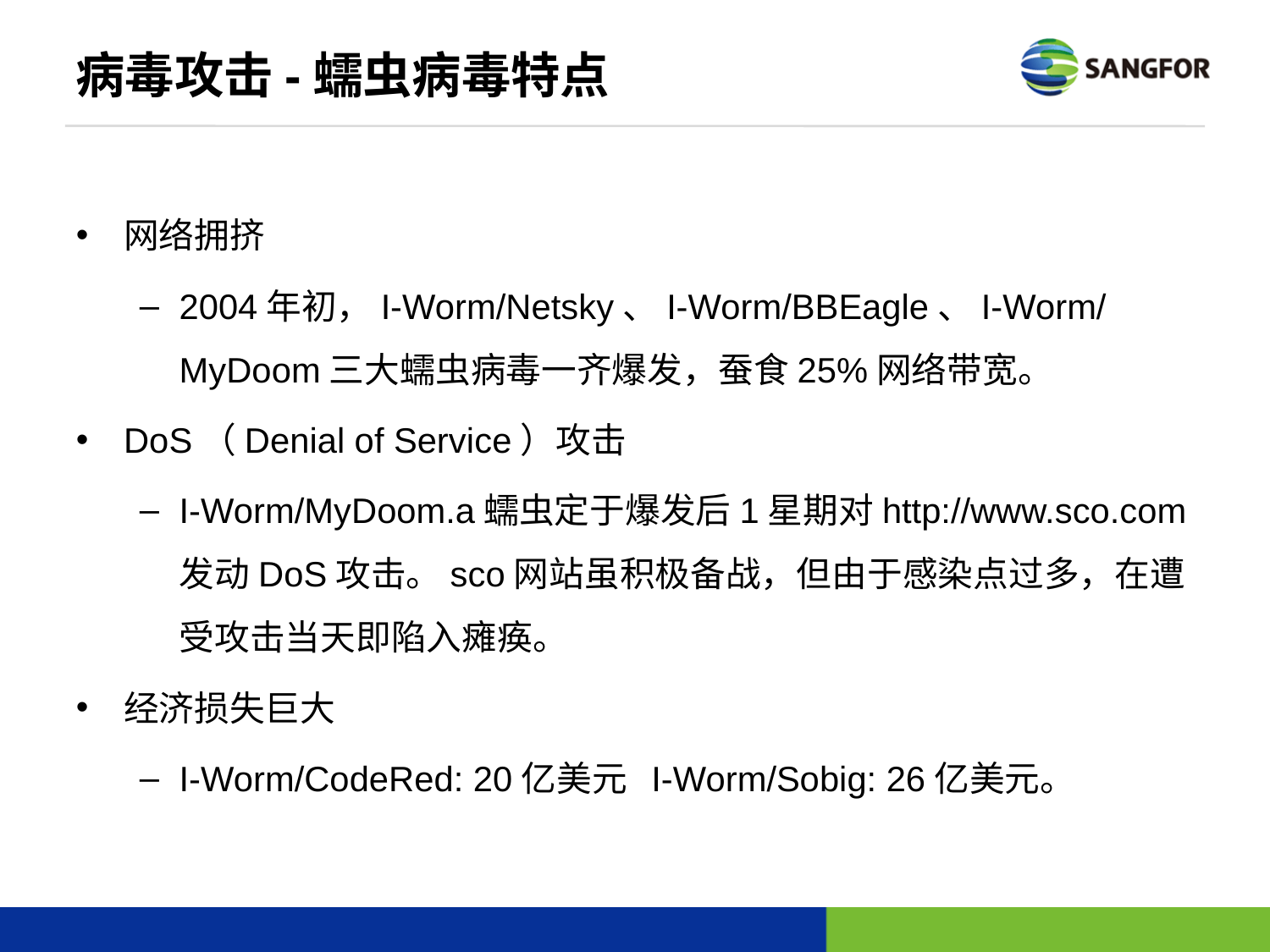

# 病毒攻击-蠕虫病毒特点
网络拥挤
2004年初，I-Worm/Netsky、I-Worm/BBEagle、I-Worm/MyDoom三大蠕虫病毒一齐爆发，蚕食25%网络带宽。
DoS（Denial of Service）攻击
I-Worm/MyDoom.a蠕虫定于爆发后1星期对http://www.sco.com发动DoS攻击。sco网站虽积极备战，但由于感染点过多，在遭受攻击当天即陷入瘫痪。
经济损失巨大
I-Worm/CodeRed: 20亿美元  I-Worm/Sobig: 26亿美元。